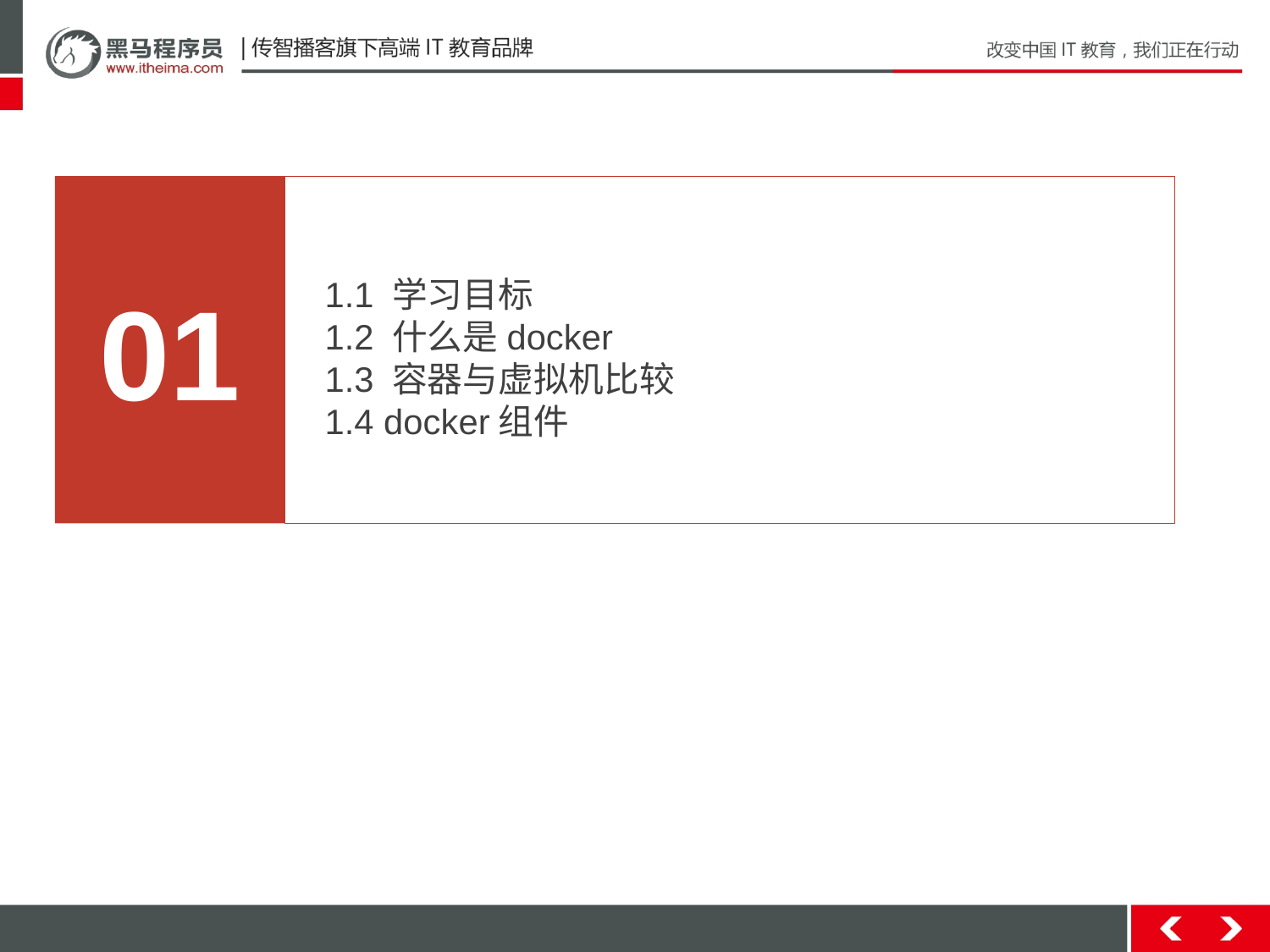

01
1.1 学习目标
1.2 什么是docker
1.3 容器与虚拟机比较
1.4 docker组件